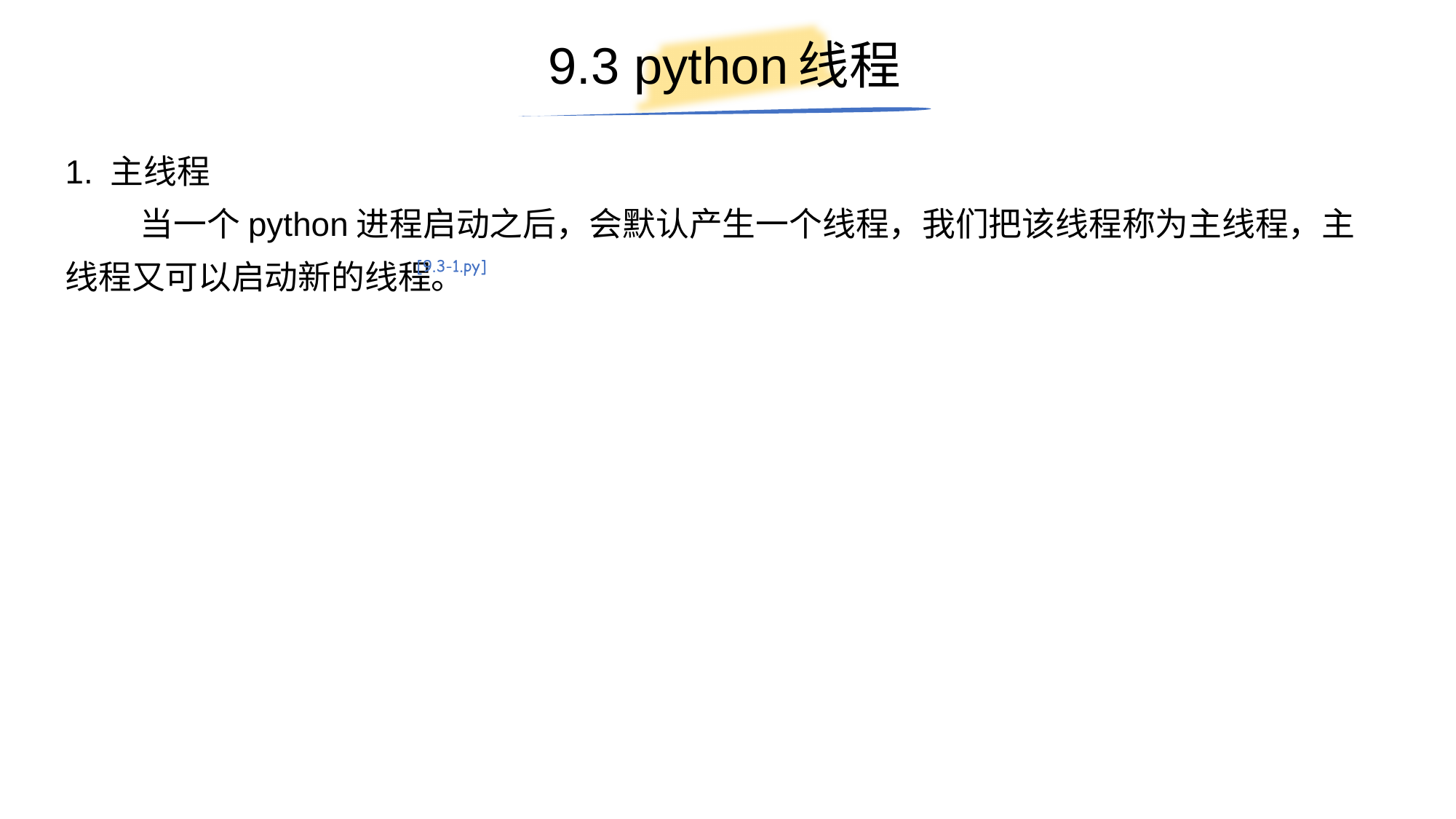

# 9.3 python线程

1. 主线程
         当一个python进程启动之后，会默认产生一个线程，我们把该线程称为主线程，主线程又可以启动新的线程。
[9.3-1.py]